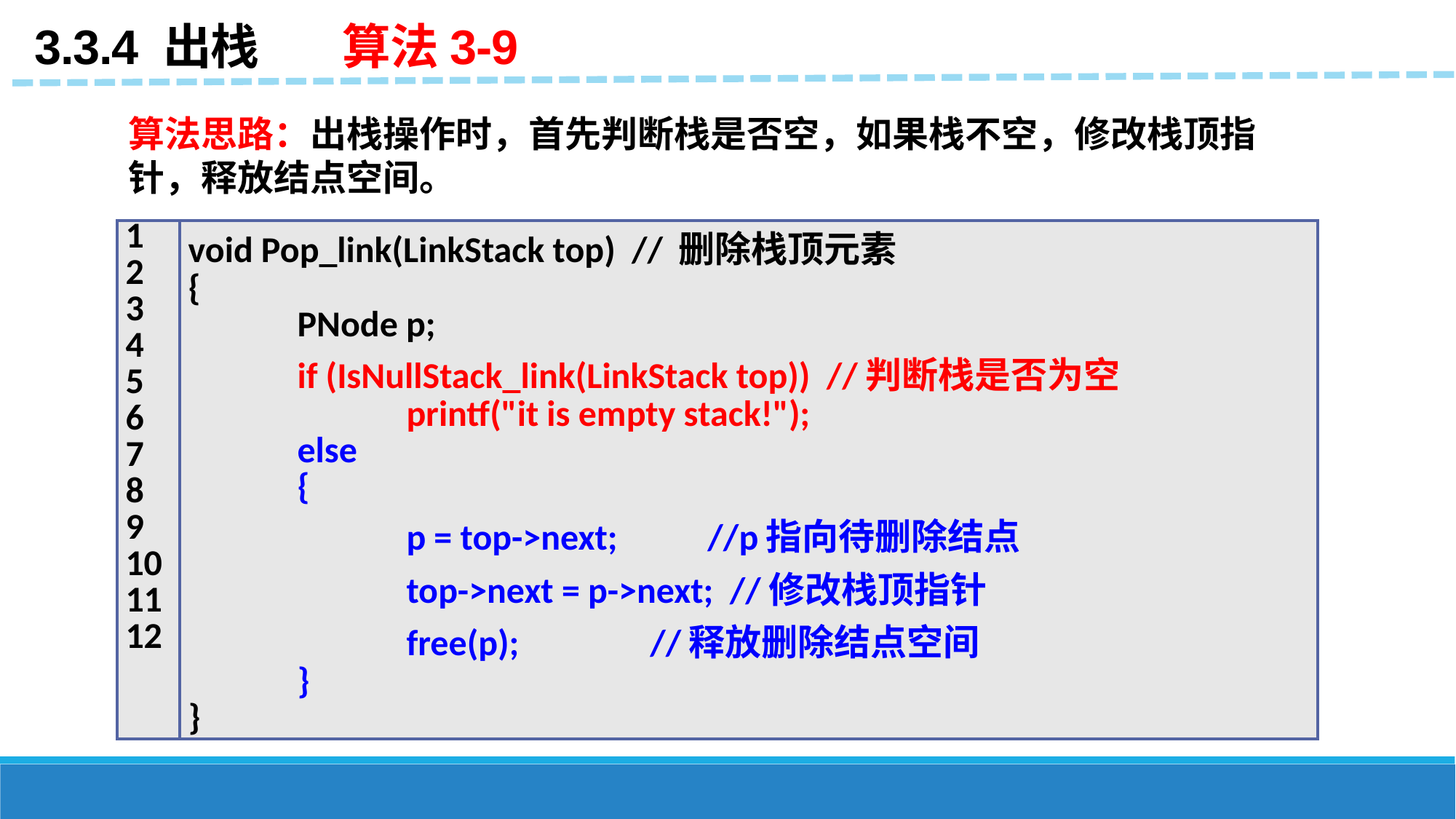

3.3.4 出栈        算法3-9
算法思路：出栈操作时，首先判断栈是否空，如果栈不空，修改栈顶指针，释放结点空间。
| 1 2 3 4 5 6 7 8 9 10 11 12 | void Pop\_link(LinkStack top) // 删除栈顶元素 { PNode p; if (IsNullStack\_link(LinkStack top)) //判断栈是否为空 printf("it is empty stack!"); else { p = top->next; //p指向待删除结点 top->next = p->next; //修改栈顶指针 free(p); //释放删除结点空间 } } |
| --- | --- |